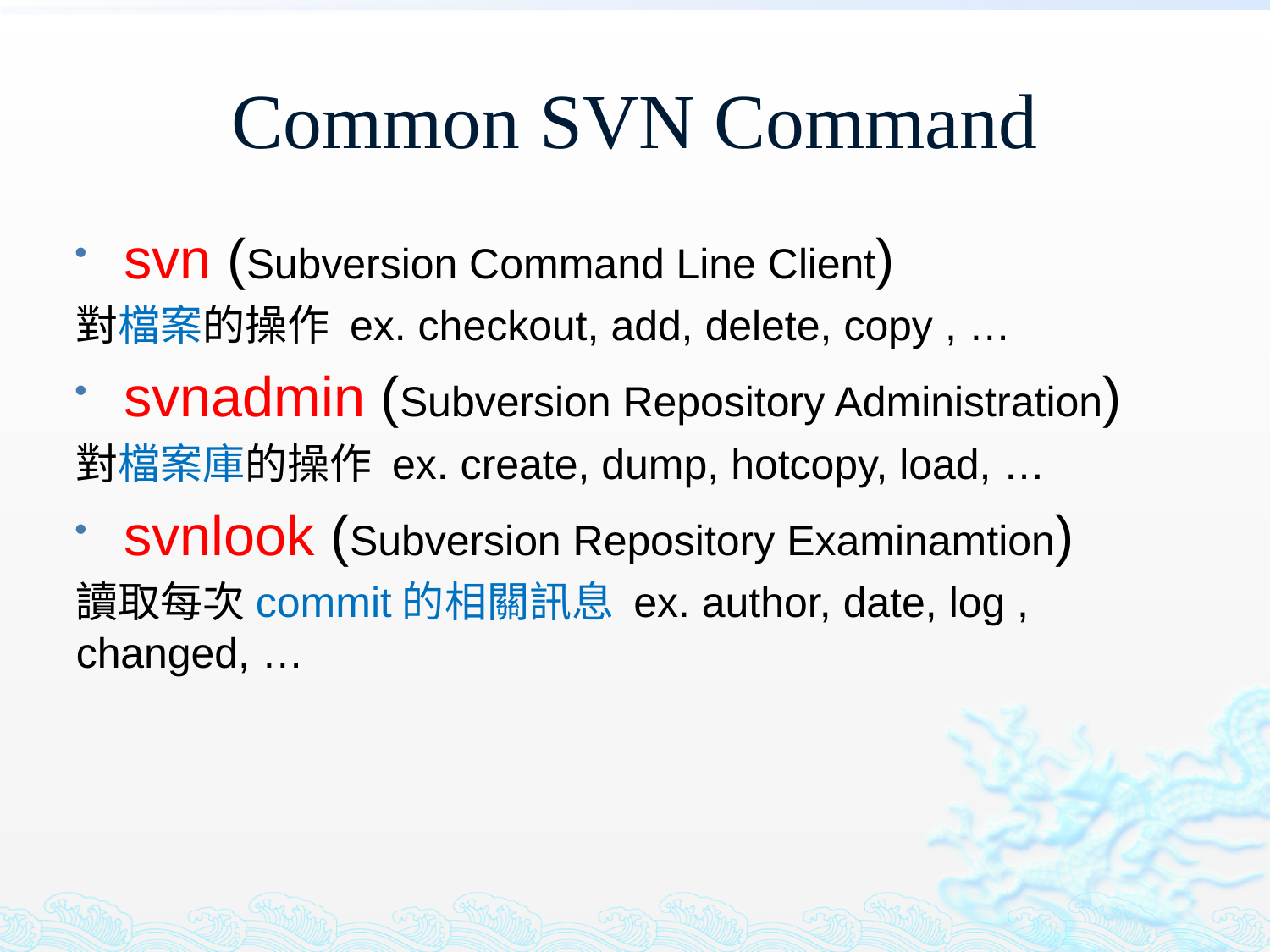

# Common SVN Command
svn (Subversion Command Line Client)
對檔案的操作 ex. checkout, add, delete, copy , …
svnadmin (Subversion Repository Administration)
對檔案庫的操作 ex. create, dump, hotcopy, load, …
svnlook (Subversion Repository Examinamtion)
讀取每次commit的相關訊息 ex. author, date, log , changed, …